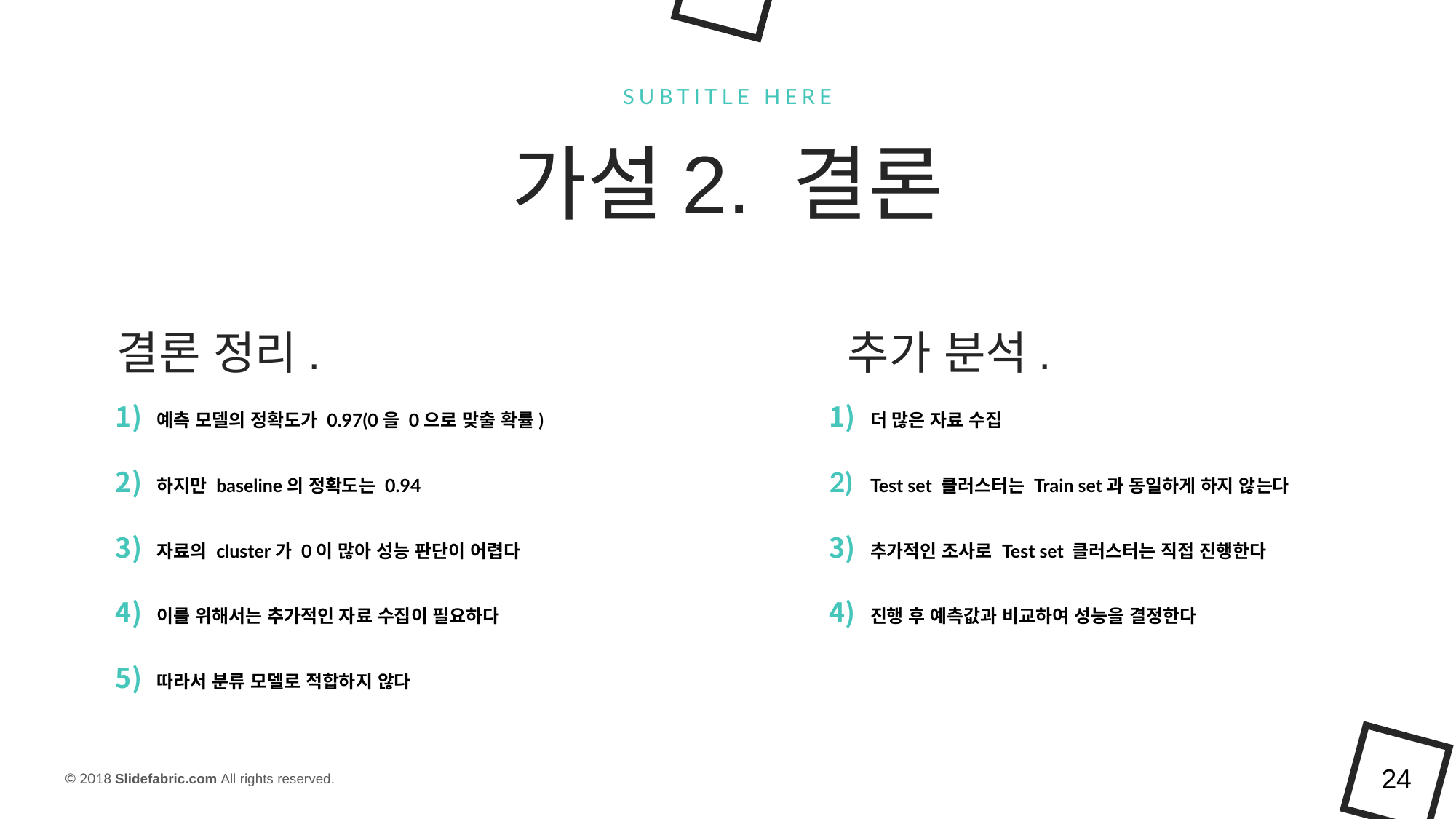

SUBTITLE HERE
가설2. 결론
결론 정리.
 추가 분석.
예측 모델의 정확도가 0.97(0을 0으로 맞출 확률)

하지만 baseline의 정확도는 0.94

자료의 cluster가 0이 많아 성능 판단이 어렵다

이를 위해서는 추가적인 자료 수집이 필요하다

따라서 분류 모델로 적합하지 않다
더 많은 자료 수집

Test set 클러스터는 Train set과 동일하게 하지 않는다

추가적인 조사로 Test set 클러스터는 직접 진행한다

진행 후 예측값과 비교하여 성능을 결정한다